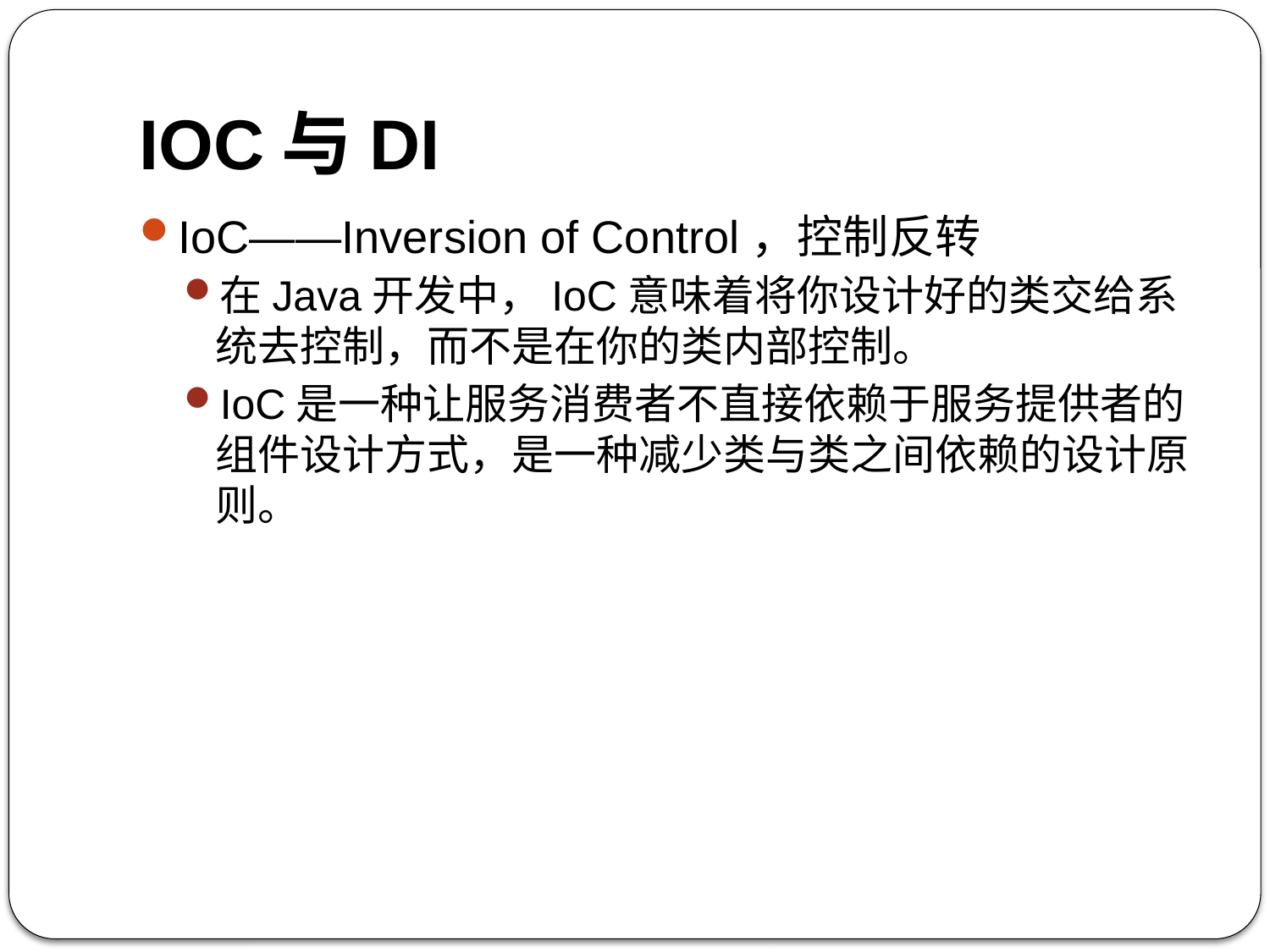

# IOC与DI
IoC——Inversion of Control，控制反转
在Java开发中，IoC意味着将你设计好的类交给系统去控制，而不是在你的类内部控制。
IoC是一种让服务消费者不直接依赖于服务提供者的组件设计方式，是一种减少类与类之间依赖的设计原则。